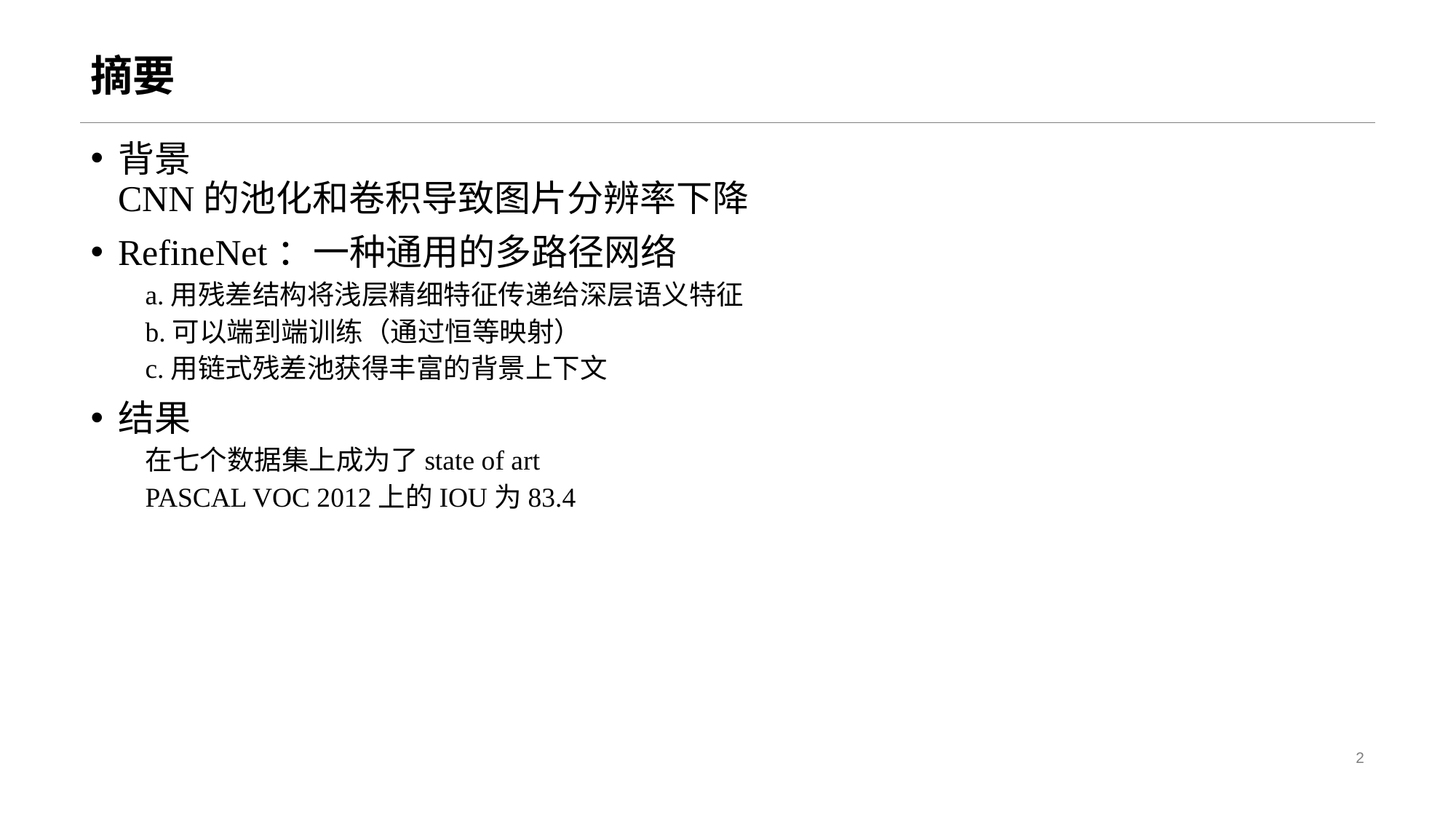

# 摘要
背景
CNN的池化和卷积导致图片分辨率下降
RefineNet：一种通用的多路径网络
a.用残差结构将浅层精细特征传递给深层语义特征
b.可以端到端训练（通过恒等映射）
c.用链式残差池获得丰富的背景上下文
结果
在七个数据集上成为了state of art
PASCAL VOC 2012上的IOU为83.4
2